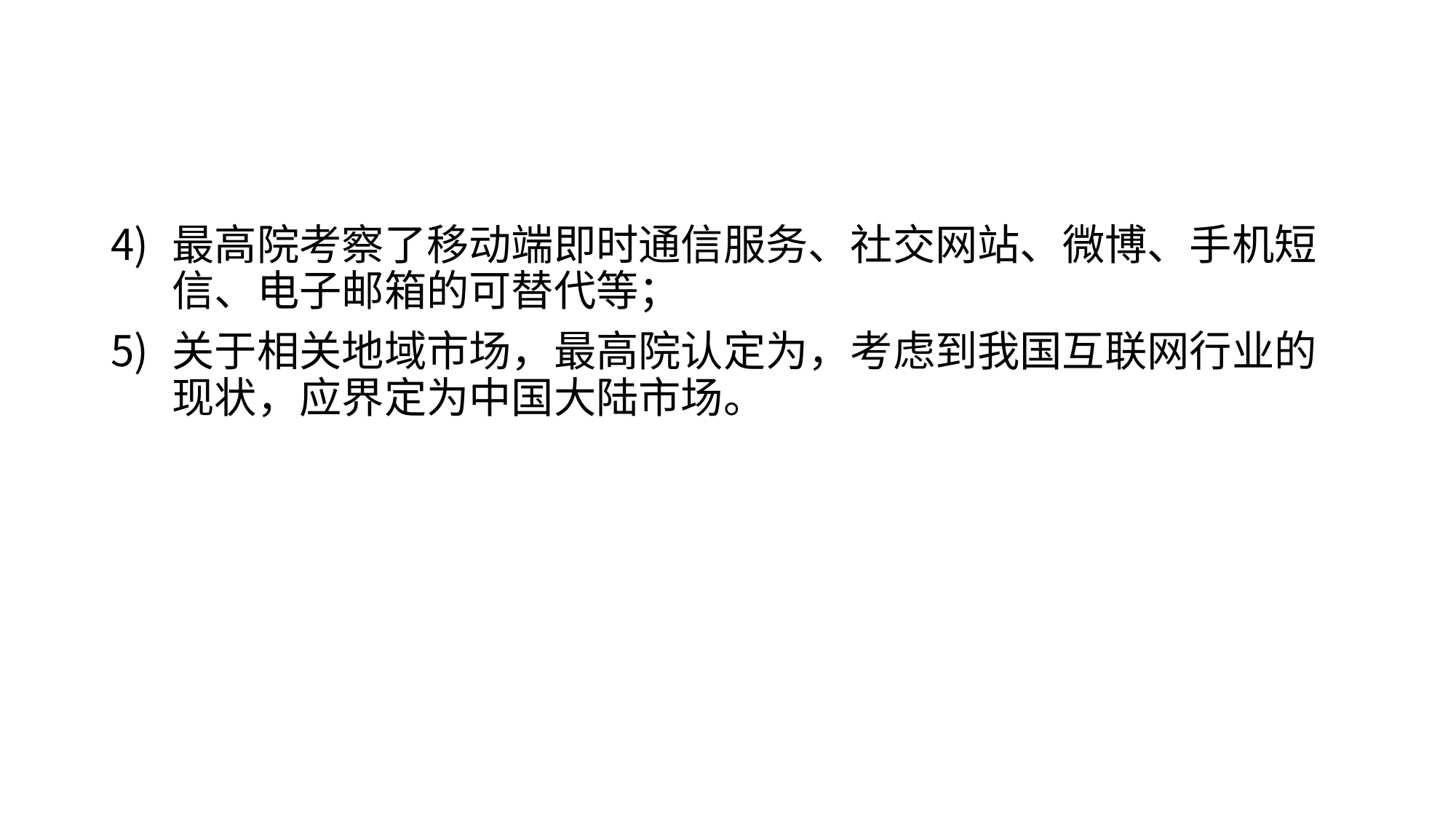

#
最高院考察了移动端即时通信服务、社交网站、微博、手机短信、电子邮箱的可替代等；
关于相关地域市场，最高院认定为，考虑到我国互联网行业的现状，应界定为中国大陆市场。